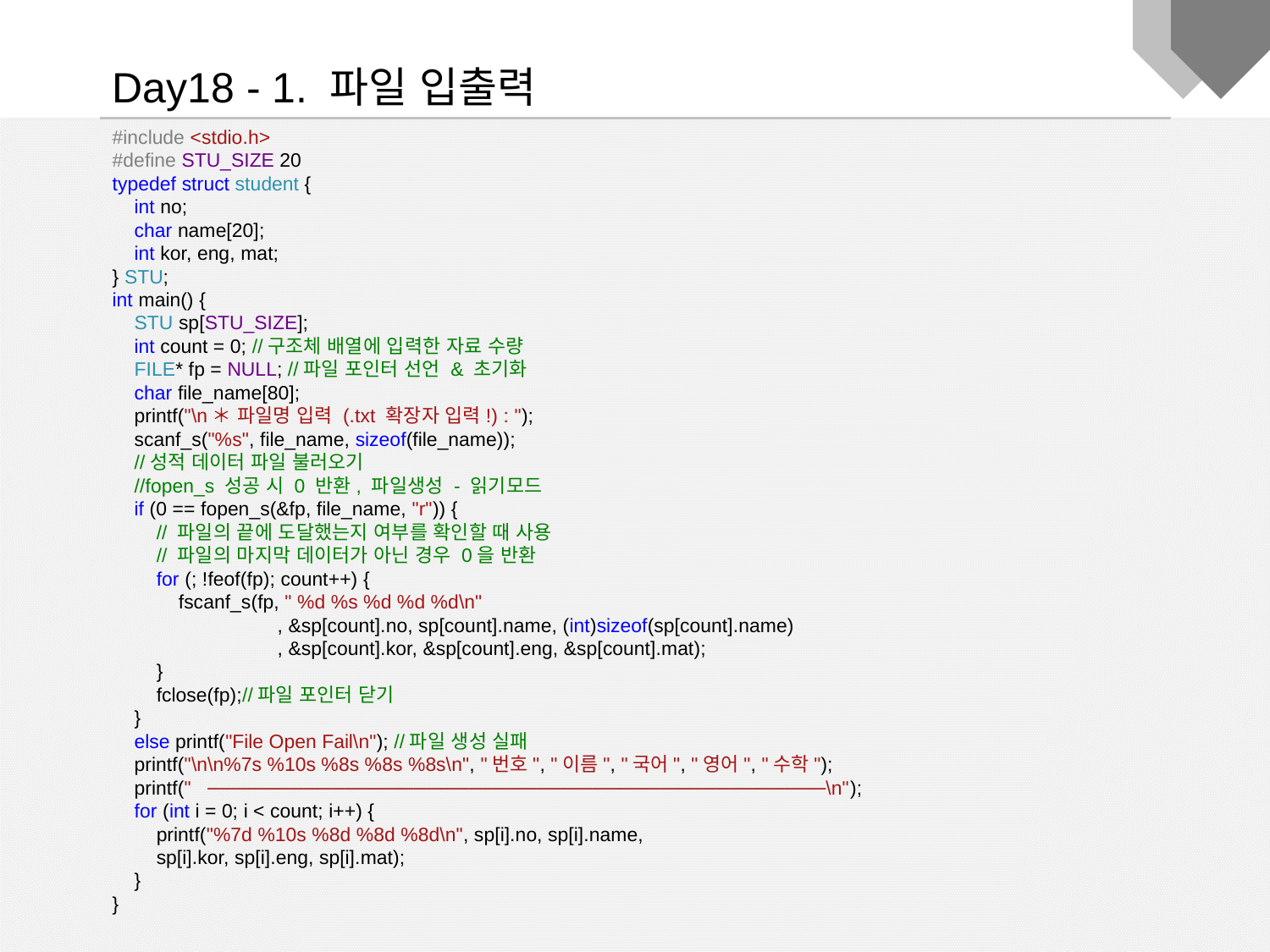

Day18 - 1. 파일 입출력
#include <stdio.h>
#define STU_SIZE 20
typedef struct student {
    int no;
    char name[20];
    int kor, eng, mat;
} STU;
int main() {
    STU sp[STU_SIZE];
    int count = 0; //구조체 배열에 입력한 자료 수량
    FILE* fp = NULL; //파일 포인터 선언 & 초기화
    char file_name[80];
    printf("\n＊ 파일명 입력 (.txt 확장자 입력!) : ");
    scanf_s("%s", file_name, sizeof(file_name));
    //성적 데이터 파일 불러오기
    //fopen_s 성공 시 0 반환, 파일생성 - 읽기모드
    if (0 == fopen_s(&fp, file_name, "r")) {
        // 파일의 끝에 도달했는지 여부를 확인할 때 사용
        // 파일의 마지막 데이터가 아닌 경우 0을 반환
        for (; !feof(fp); count++) {
            fscanf_s(fp, " %d %s %d %d %d\n"
                              , &sp[count].no, sp[count].name, (int)sizeof(sp[count].name)
                              , &sp[count].kor, &sp[count].eng, &sp[count].mat);
        }
        fclose(fp);//파일 포인터 닫기
    }
    else printf("File Open Fail\n"); //파일 생성 실패
    printf("\n\n%7s %10s %8s %8s %8s\n", "번호", "이름", "국어", "영어", "수학");
    printf("   ─────────────────────────────────────────────\n");
    for (int i = 0; i < count; i++) {
        printf("%7d %10s %8d %8d %8d\n", sp[i].no, sp[i].name,
        sp[i].kor, sp[i].eng, sp[i].mat);
    }
}